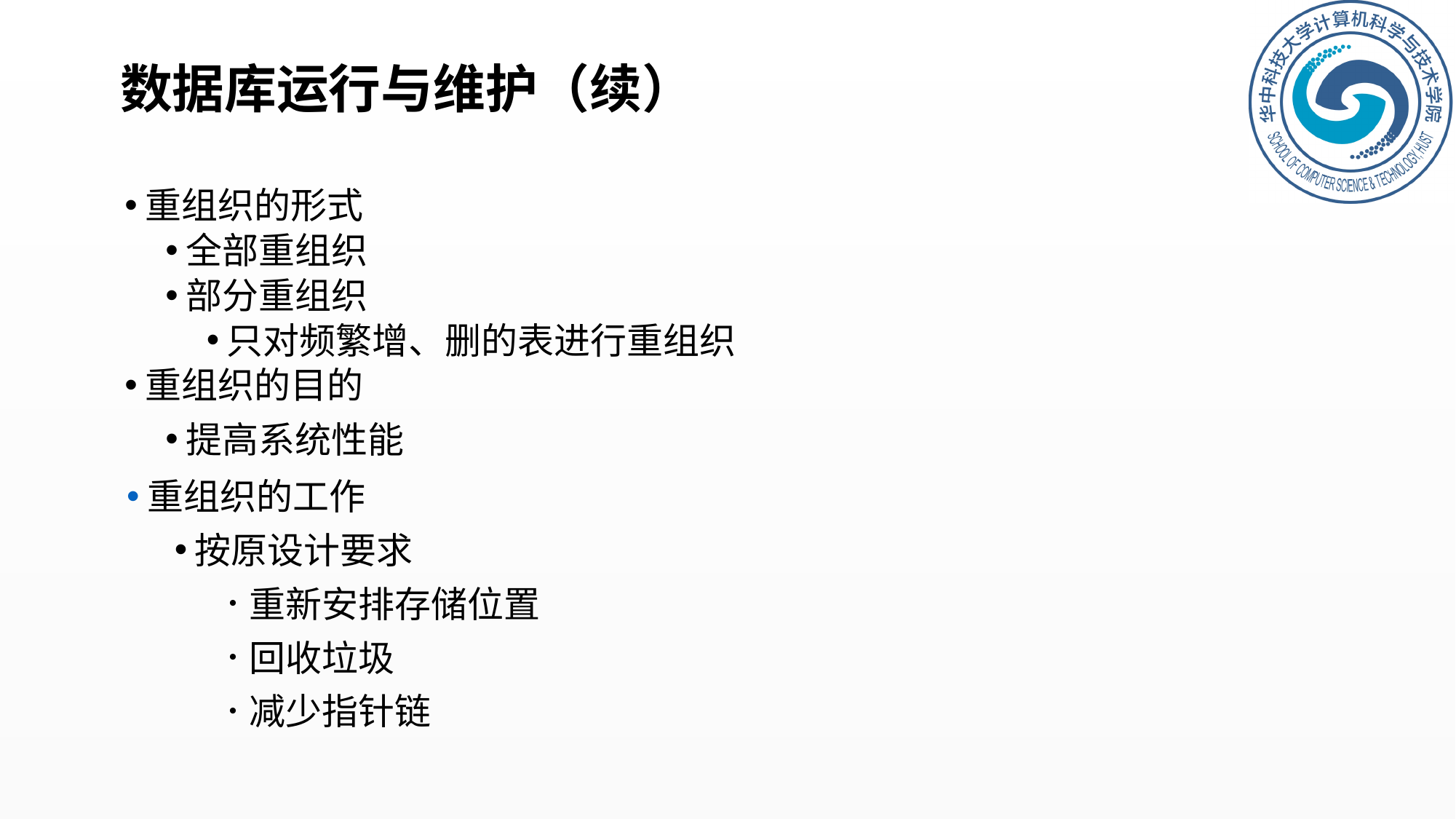

# 数据库运行与维护（续）
重组织的形式
全部重组织
部分重组织
只对频繁增、删的表进行重组织
重组织的目的
提高系统性能

重组织的工作
按原设计要求
重新安排存储位置
回收垃圾
减少指针链